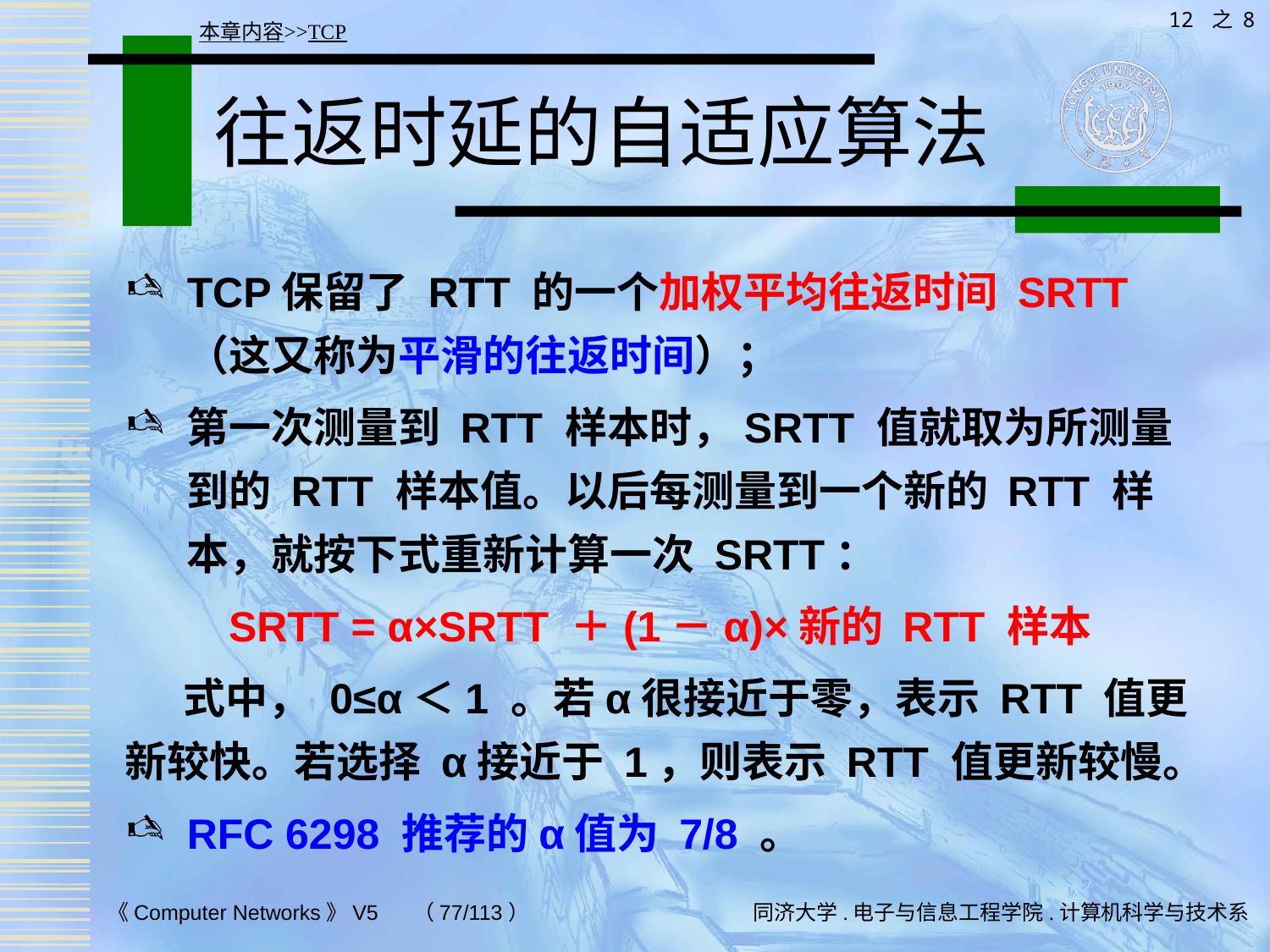

12 之 8
本章内容>>TCP
# 往返时延的自适应算法
TCP保留了 RTT 的一个加权平均往返时间 SRTT（这又称为平滑的往返时间）；
第一次测量到 RTT 样本时，SRTT 值就取为所测量到的 RTT 样本值。以后每测量到一个新的 RTT 样本，就按下式重新计算一次 SRTT：
SRTT = α×SRTT ＋(1－α)×新的 RTT 样本
     式中， 0≤α＜1 。若α很接近于零，表示 RTT 值更新较快。若选择 α接近于 1，则表示 RTT 值更新较慢。
RFC 6298 推荐的α值为 7/8 。